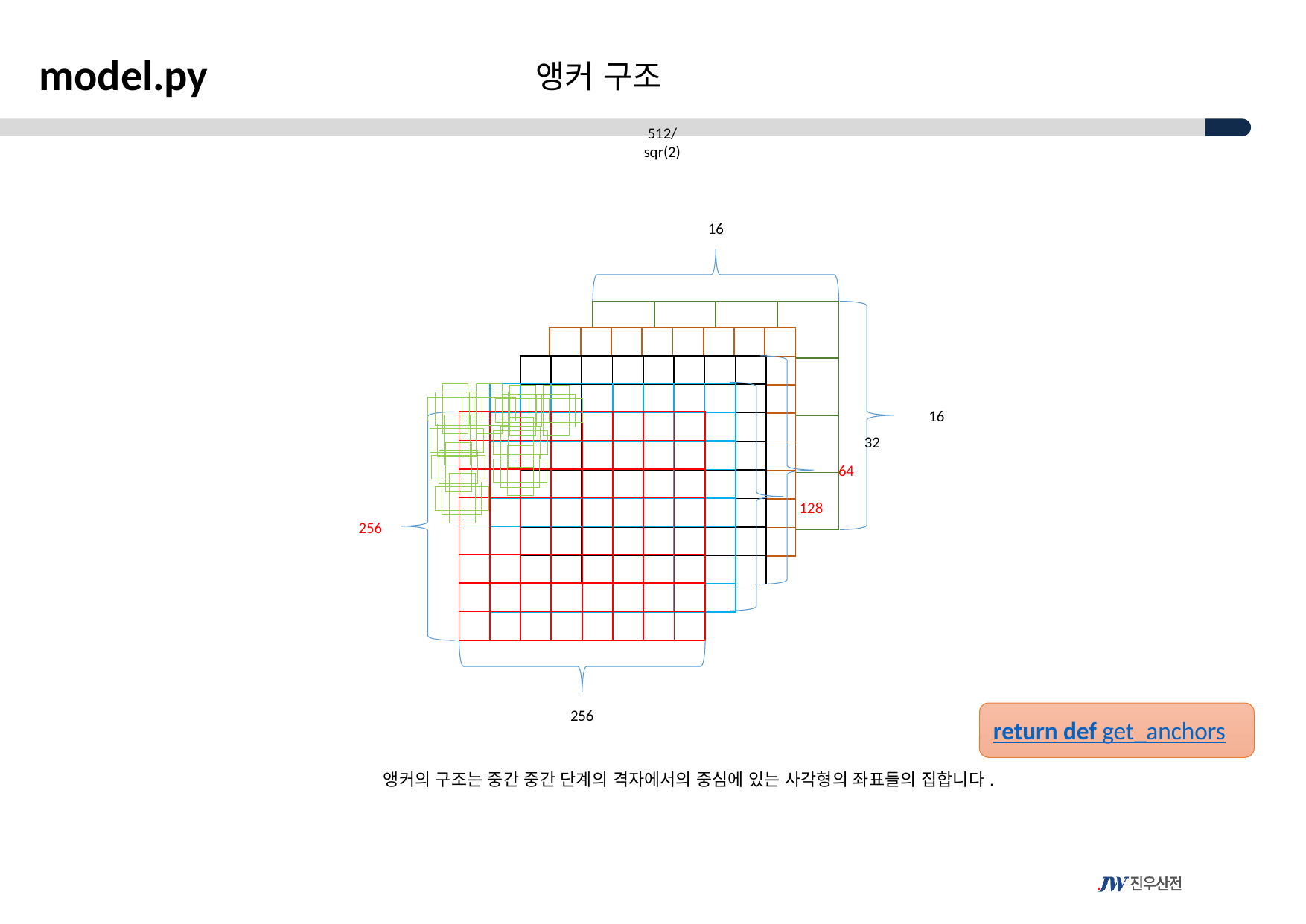

model.py
앵커 구조
512/sqr(2)

16
|  |  |  |  |
| --- | --- | --- | --- |
|  |  |  |  |
|  |  |  |  |
|  |  |  |  |

|  |  |  |  |  |  |  |  |
| --- | --- | --- | --- | --- | --- | --- | --- |
|  |  |  |  |  |  |  |  |
|  |  |  |  |  |  |  |  |
|  |  |  |  |  |  |  |  |
|  |  |  |  |  |  |  |  |
|  |  |  |  |  |  |  |  |
|  |  |  |  |  |  |  |  |
|  |  |  |  |  |  |  |  |
|  |  |  |  |  |  |  |  |
| --- | --- | --- | --- | --- | --- | --- | --- |
|  |  |  |  |  |  |  |  |
|  |  |  |  |  |  |  |  |
|  |  |  |  |  |  |  |  |
|  |  |  |  |  |  |  |  |
|  |  |  |  |  |  |  |  |
|  |  |  |  |  |  |  |  |
|  |  |  |  |  |  |  |  |

|  |  |  |  |  |  |  |  |
| --- | --- | --- | --- | --- | --- | --- | --- |
|  |  |  |  |  |  |  |  |
|  |  |  |  |  |  |  |  |
|  |  |  |  |  |  |  |  |
|  |  |  |  |  |  |  |  |
|  |  |  |  |  |  |  |  |
|  |  |  |  |  |  |  |  |
|  |  |  |  |  |  |  |  |

16

|  |  |  |  |  |  |  |  |
| --- | --- | --- | --- | --- | --- | --- | --- |
|  |  |  |  |  |  |  |  |
|  |  |  |  |  |  |  |  |
|  |  |  |  |  |  |  |  |
|  |  |  |  |  |  |  |  |
|  |  |  |  |  |  |  |  |
|  |  |  |  |  |  |  |  |
|  |  |  |  |  |  |  |  |

32

64

128
256

256
return def get_anchors
앵커의 구조는 중간 중간 단계의 격자에서의 중심에 있는 사각형의 좌표들의 집합니다.